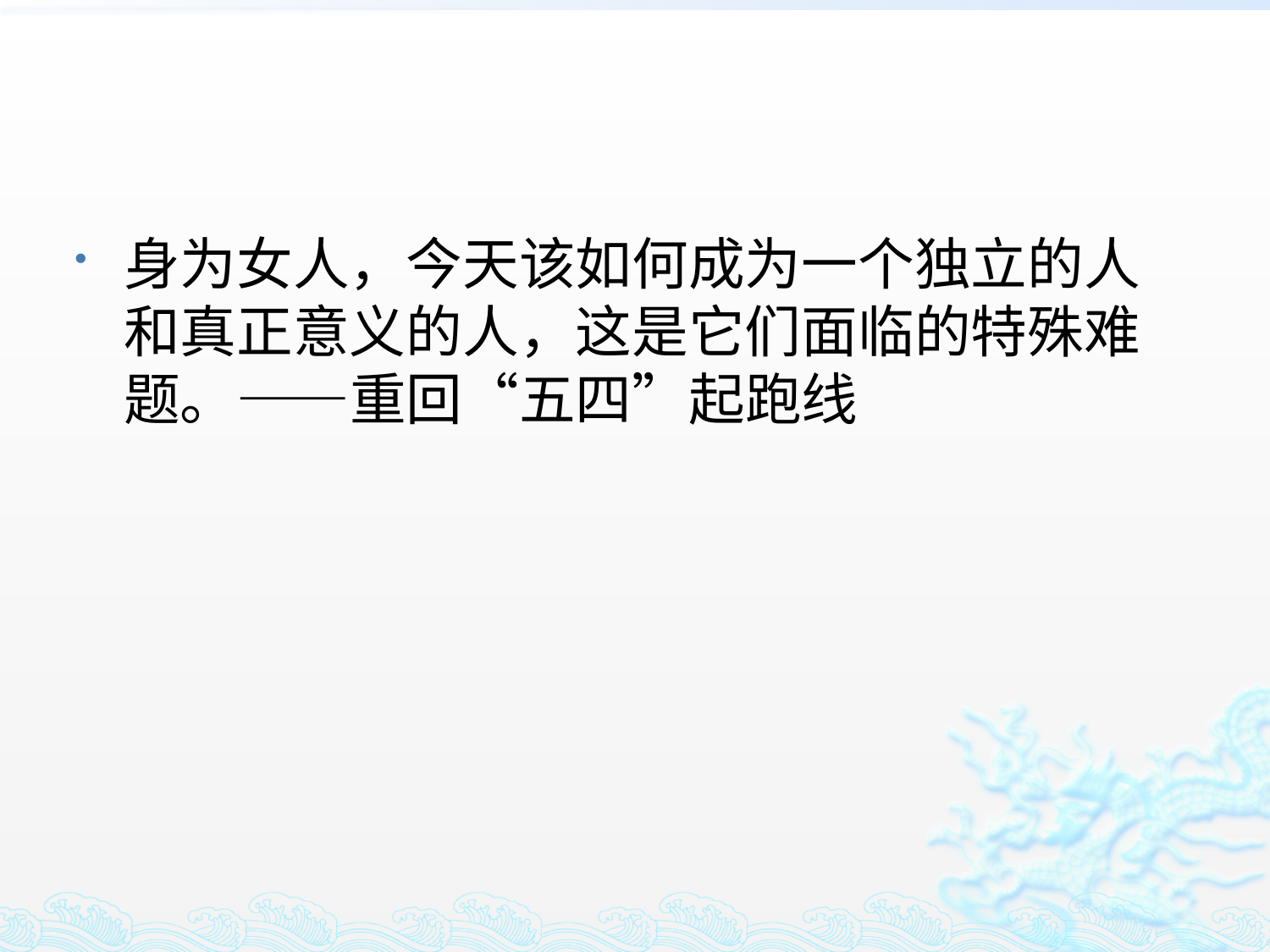

#
身为女人，今天该如何成为一个独立的人和真正意义的人，这是它们面临的特殊难题。——重回“五四”起跑线